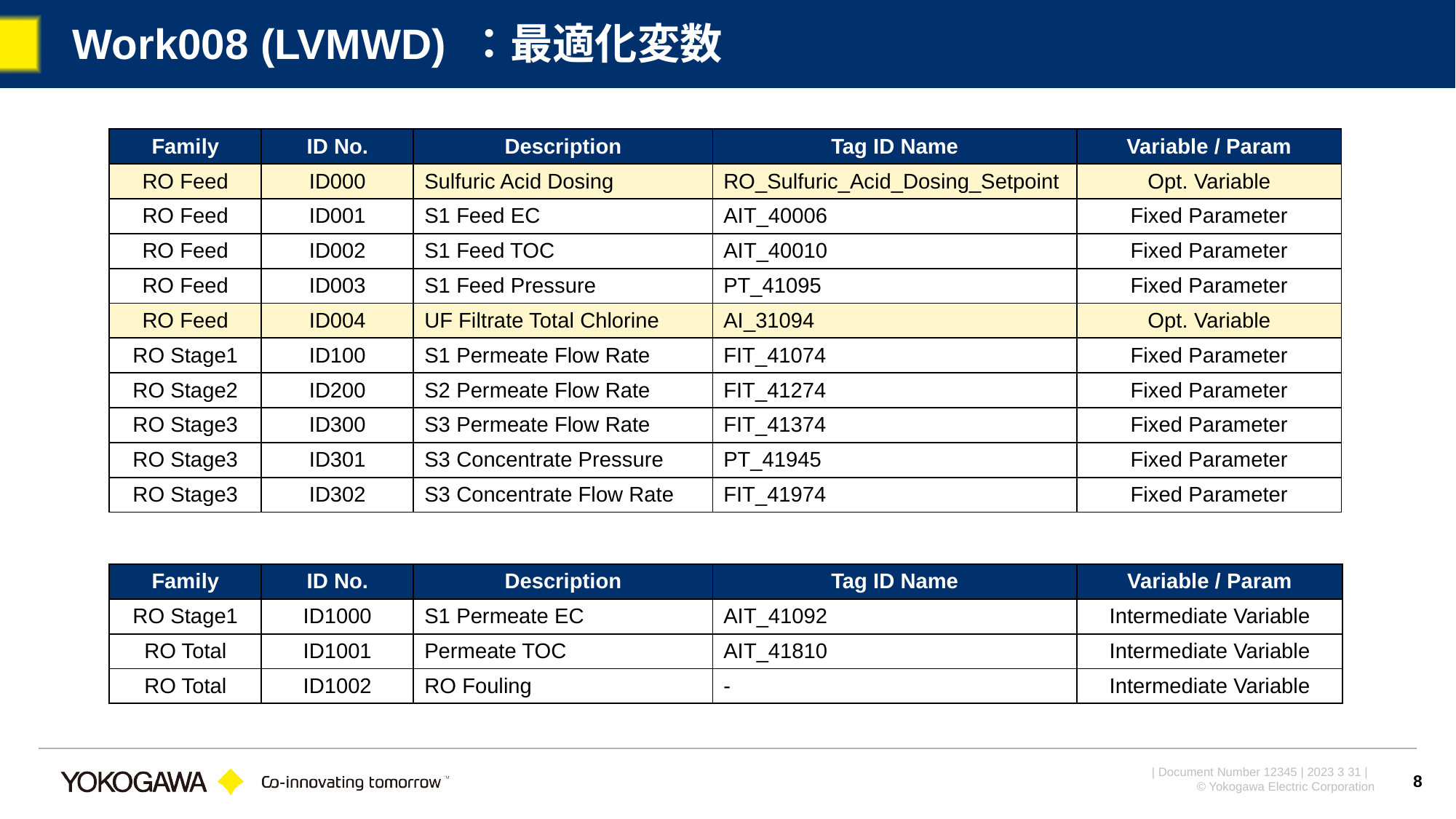

# Work008 (LVMWD) ：最適化変数
| Family | ID No. | Description | Tag ID Name | Variable / Param |
| --- | --- | --- | --- | --- |
| RO Feed | ID000 | Sulfuric Acid Dosing | RO\_Sulfuric\_Acid\_Dosing\_Setpoint | Opt. Variable |
| RO Feed | ID001 | S1 Feed EC | AIT\_40006 | Fixed Parameter |
| RO Feed | ID002 | S1 Feed TOC | AIT\_40010 | Fixed Parameter |
| RO Feed | ID003 | S1 Feed Pressure | PT\_41095 | Fixed Parameter |
| RO Feed | ID004 | UF Filtrate Total Chlorine | AI\_31094 | Opt. Variable |
| RO Stage1 | ID100 | S1 Permeate Flow Rate | FIT\_41074 | Fixed Parameter |
| RO Stage2 | ID200 | S2 Permeate Flow Rate | FIT\_41274 | Fixed Parameter |
| RO Stage3 | ID300 | S3 Permeate Flow Rate | FIT\_41374 | Fixed Parameter |
| RO Stage3 | ID301 | S3 Concentrate Pressure | PT\_41945 | Fixed Parameter |
| RO Stage3 | ID302 | S3 Concentrate Flow Rate | FIT\_41974 | Fixed Parameter |
| Family | ID No. | Description | Tag ID Name | Variable / Param |
| --- | --- | --- | --- | --- |
| RO Stage1 | ID1000 | S1 Permeate EC | AIT\_41092 | Intermediate Variable |
| RO Total | ID1001 | Permeate TOC | AIT\_41810 | Intermediate Variable |
| RO Total | ID1002 | RO Fouling | - | Intermediate Variable |
8